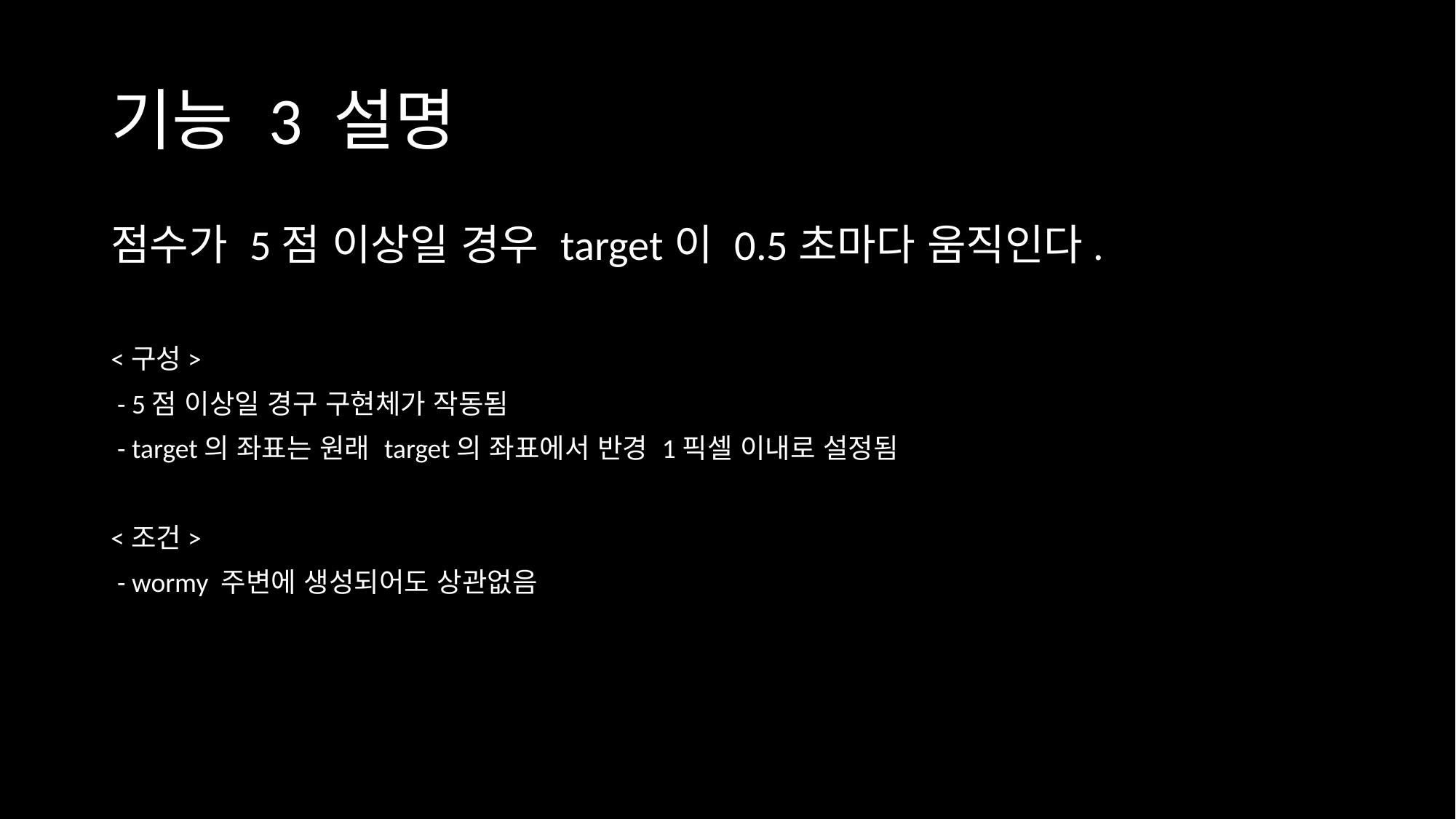

# 기능 3 설명
점수가 5점 이상일 경우 target이 0.5초마다 움직인다.

<구성>
 - 5점 이상일 경구 구현체가 작동됨
 - target의 좌표는 원래 target의 좌표에서 반경 1픽셀 이내로 설정됨

<조건>
 - wormy 주변에 생성되어도 상관없음